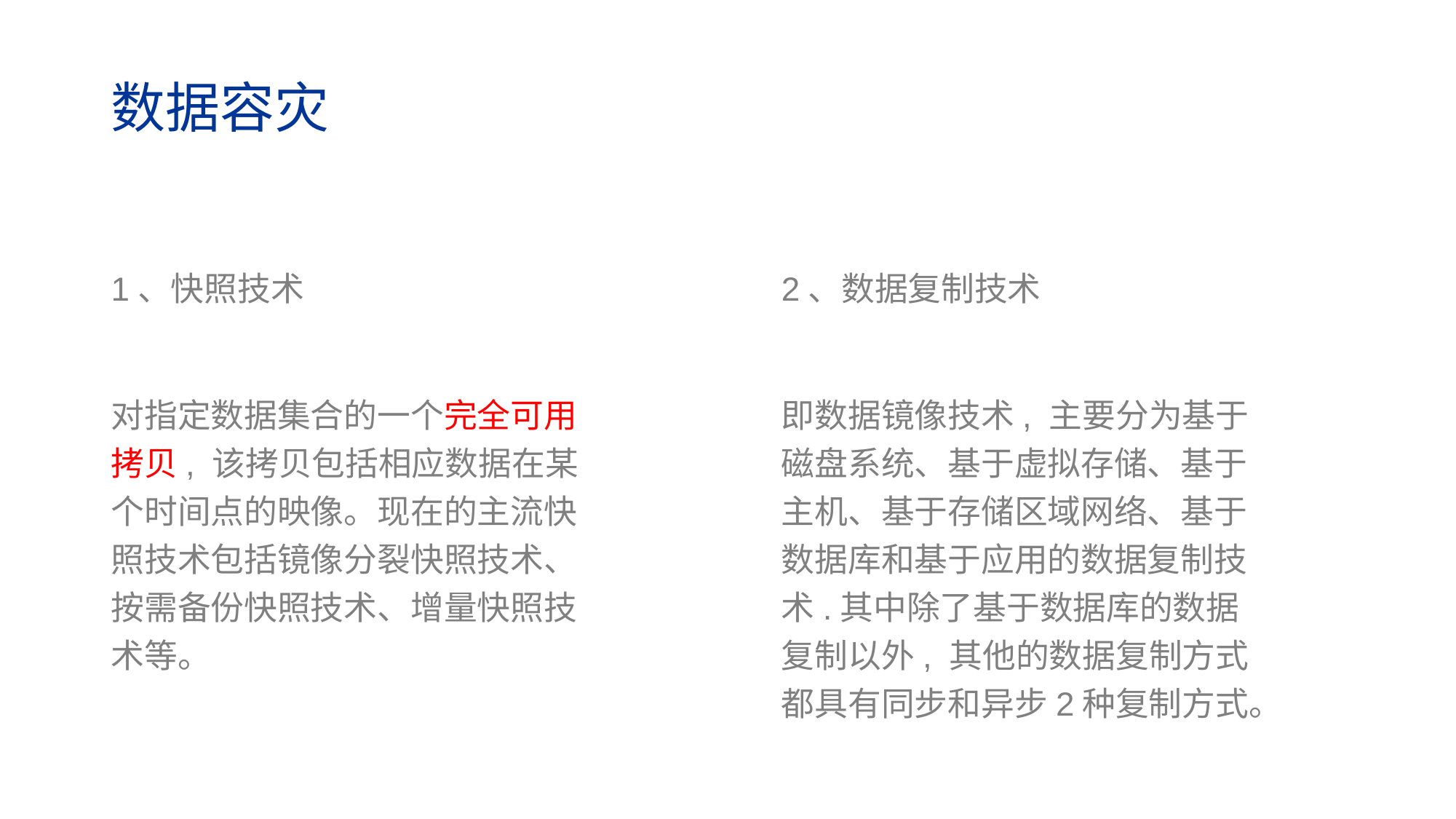

# 数据容灾
1、快照技术

对指定数据集合的一个完全可用拷贝, 该拷贝包括相应数据在某个时间点的映像。现在的主流快照技术包括镜像分裂快照技术、按需备份快照技术、增量快照技术等。

2、数据复制技术

即数据镜像技术, 主要分为基于磁盘系统、基于虚拟存储、基于主机、基于存储区域网络、基于数据库和基于应用的数据复制技术.其中除了基于数据库的数据复制以外, 其他的数据复制方式都具有同步和异步2种复制方式。